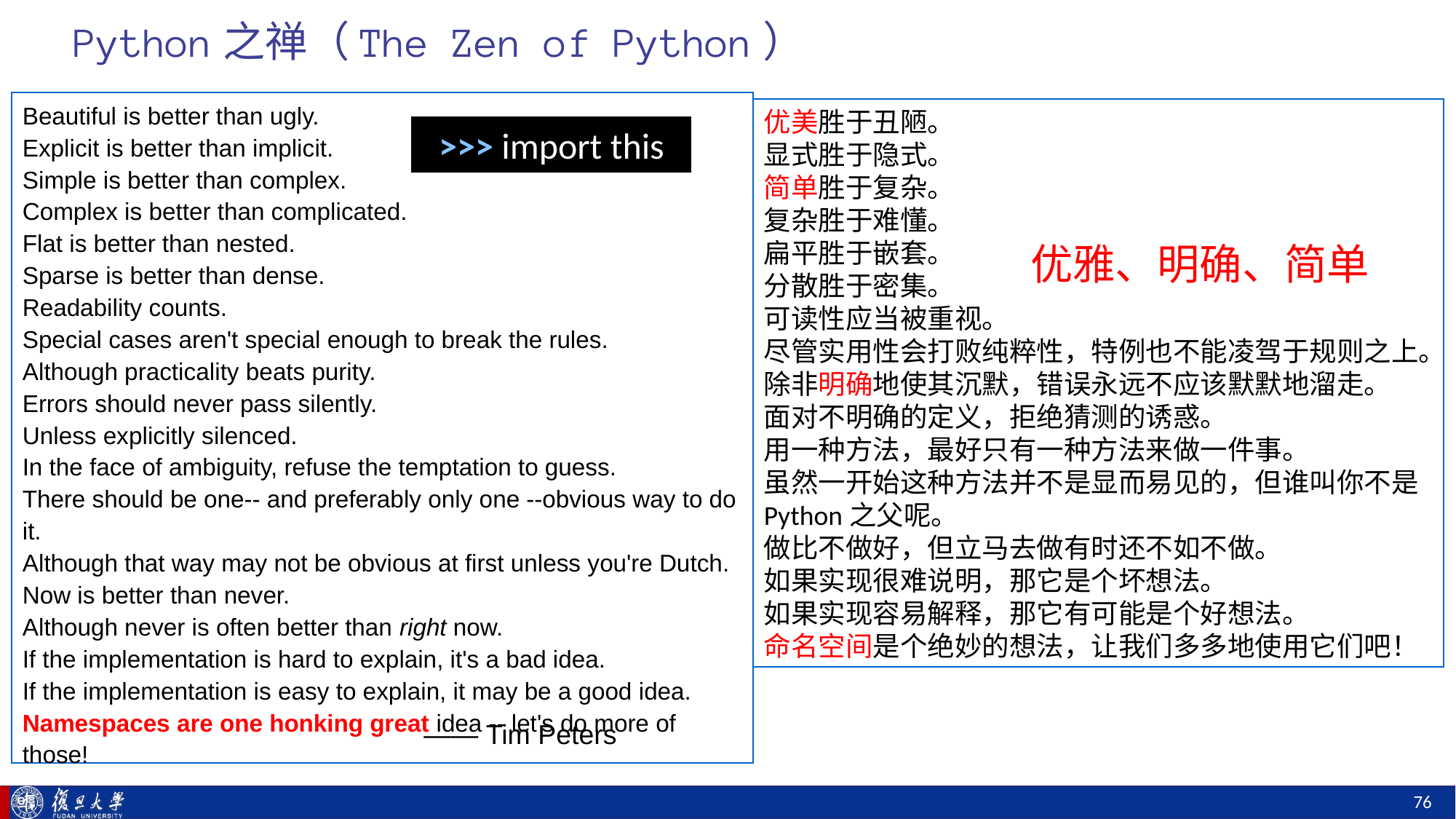

# Python之禅（The Zen of Python）

Beautiful is better than ugly.
Explicit is better than implicit.
Simple is better than complex.
Complex is better than complicated.
Flat is better than nested.
Sparse is better than dense.
Readability counts.
Special cases aren't special enough to break the rules.
Although practicality beats purity.
Errors should never pass silently.
Unless explicitly silenced.
In the face of ambiguity, refuse the temptation to guess.
There should be one-- and preferably only one --obvious way to do it.
Although that way may not be obvious at first unless you're Dutch.
Now is better than never.
Although never is often better than right now.
If the implementation is hard to explain, it's a bad idea.
If the implementation is easy to explain, it may be a good idea.
Namespaces are one honking great idea -- let's do more of those!
优美胜于丑陋。
显式胜于隐式。
简单胜于复杂。
复杂胜于难懂。
扁平胜于嵌套。
分散胜于密集。
可读性应当被重视。
尽管实用性会打败纯粹性，特例也不能凌驾于规则之上。
除非明确地使其沉默，错误永远不应该默默地溜走。
面对不明确的定义，拒绝猜测的诱惑。
用一种方法，最好只有一种方法来做一件事。
虽然一开始这种方法并不是显而易见的，但谁叫你不是Python之父呢。
做比不做好，但立马去做有时还不如不做。
如果实现很难说明，那它是个坏想法。
如果实现容易解释，那它有可能是个好想法。
命名空间是个绝妙的想法，让我们多多地使用它们吧！
>>> import this
优雅、明确、简单
—— Tim Peters